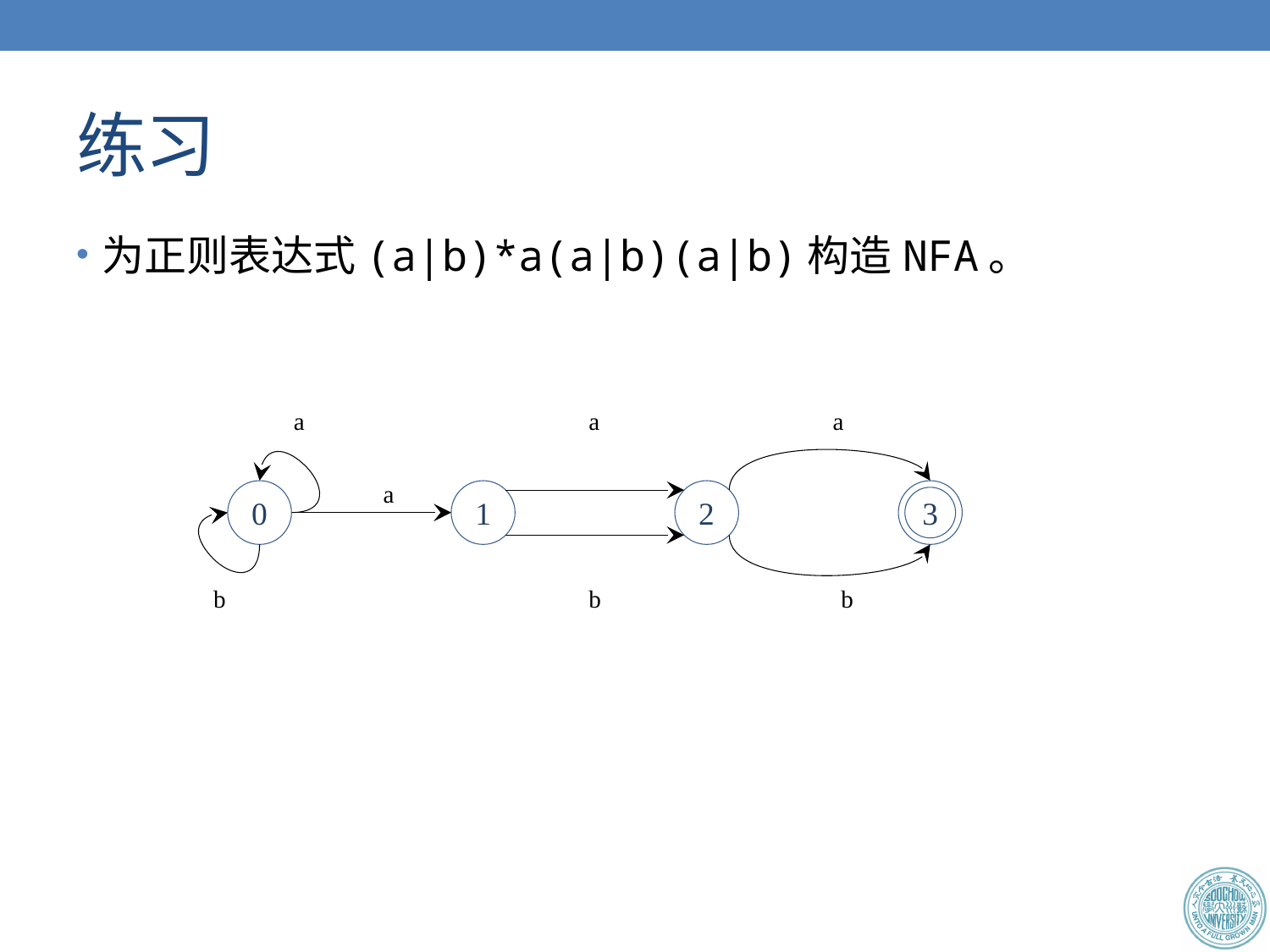

# 练习
为正则表达式(a|b)*a(a|b)(a|b)构造NFA。

a
a
a
a
0
1
2
3

b
b
b